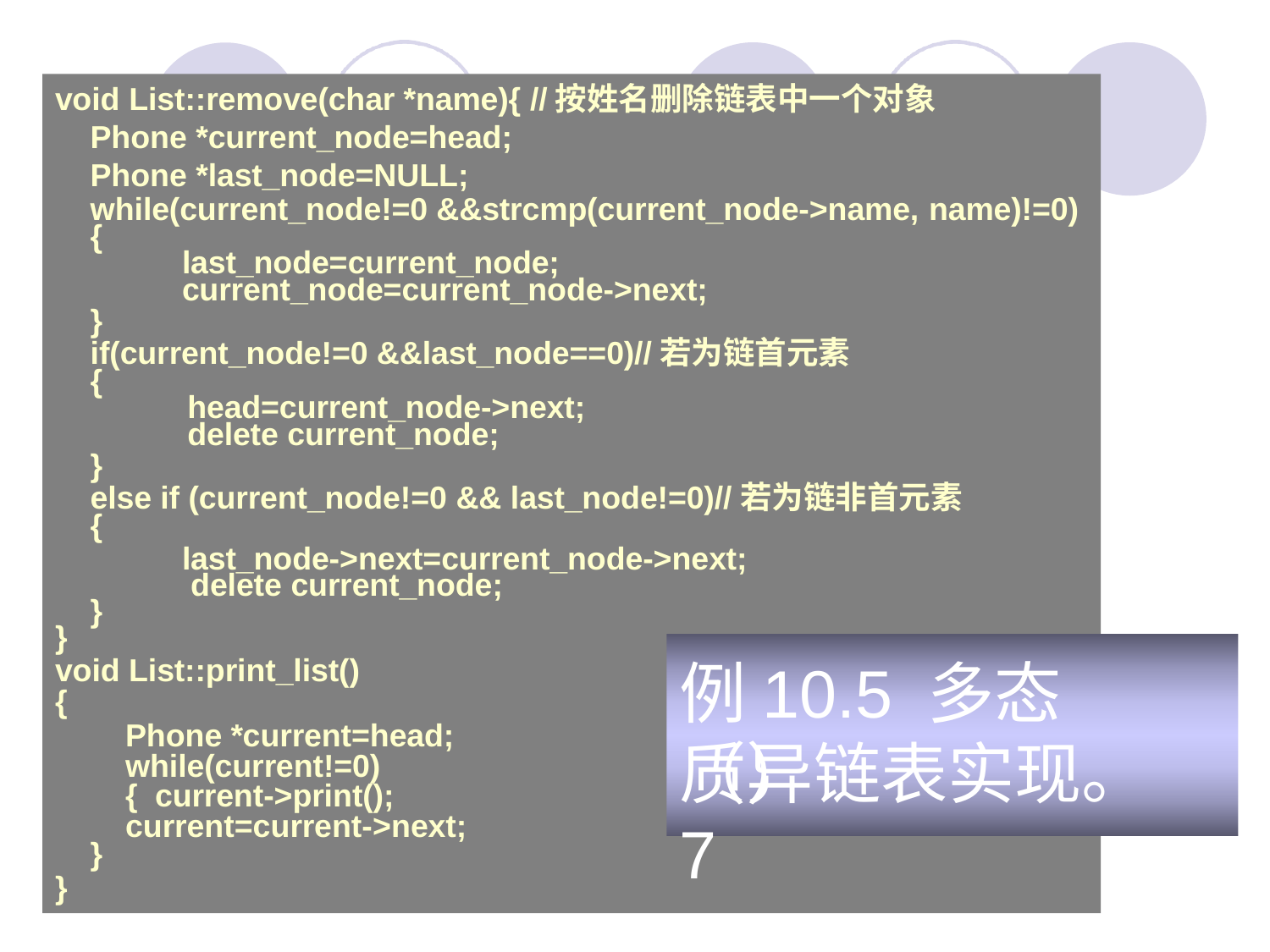

# void List::remove(char *name){ //按姓名删除链表中一个对象 Phone *current_node=head;
Phone *last_node=NULL;
while(current_node!=0 &&strcmp(current_node->name, name)!=0)
{
last_node=current_node;
current_node=current_node->next;
}
if(current_node!=0 &&last_node==0)//若为链首元素
{
head=current_node->next;
delete current_node;
}
else if (current_node!=0 && last_node!=0)//若为链非首元素
{
last_node->next=current_node->next;  delete current_node;
}
}

例10.5 多态（异
void List::print_list()
{
Phone *current=head;  while(current!=0){  current->print();  current=current->next;
质）链表实现。7
}
}